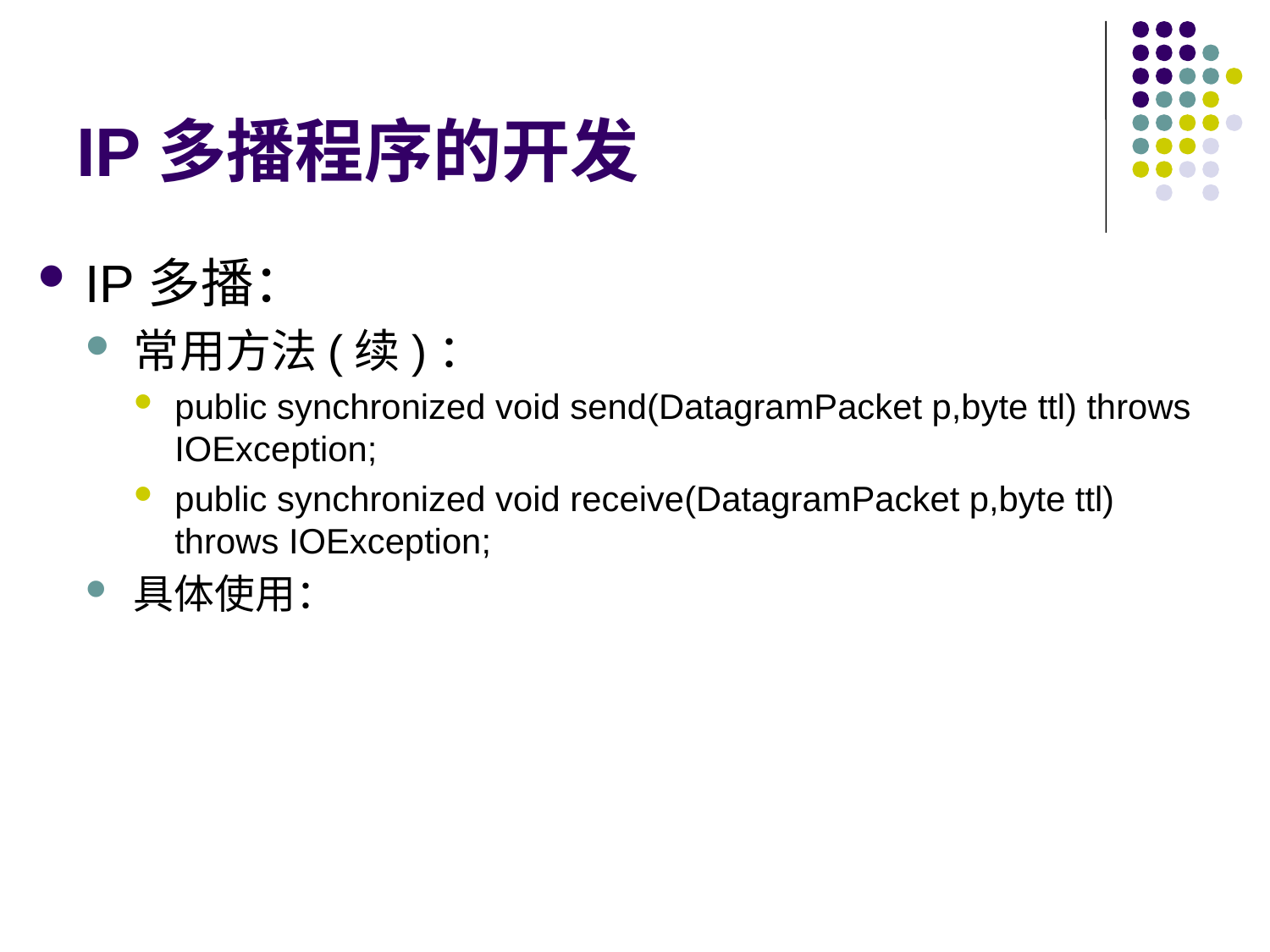

# IP多播程序的开发
IP多播：
常用方法(续)：
public synchronized void send(DatagramPacket p,byte ttl) throws IOException;
public synchronized void receive(DatagramPacket p,byte ttl) throws IOException;
具体使用：